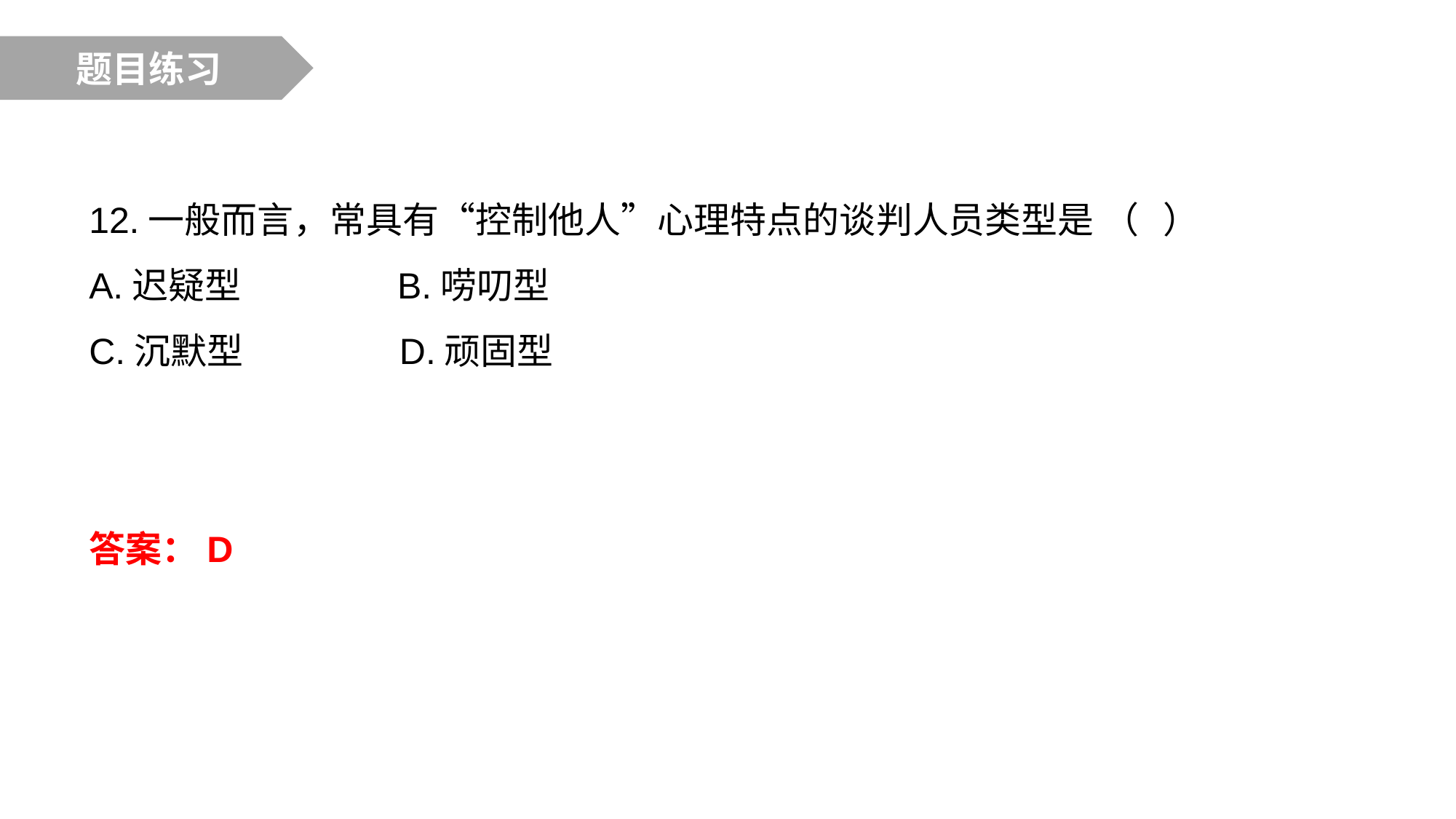

题目练习
12.一般而言，常具有“控制他人”心理特点的谈判人员类型是 （   ）
A.迟疑型                  B.唠叨型
C.沉默型                  D.顽固型
答案：D